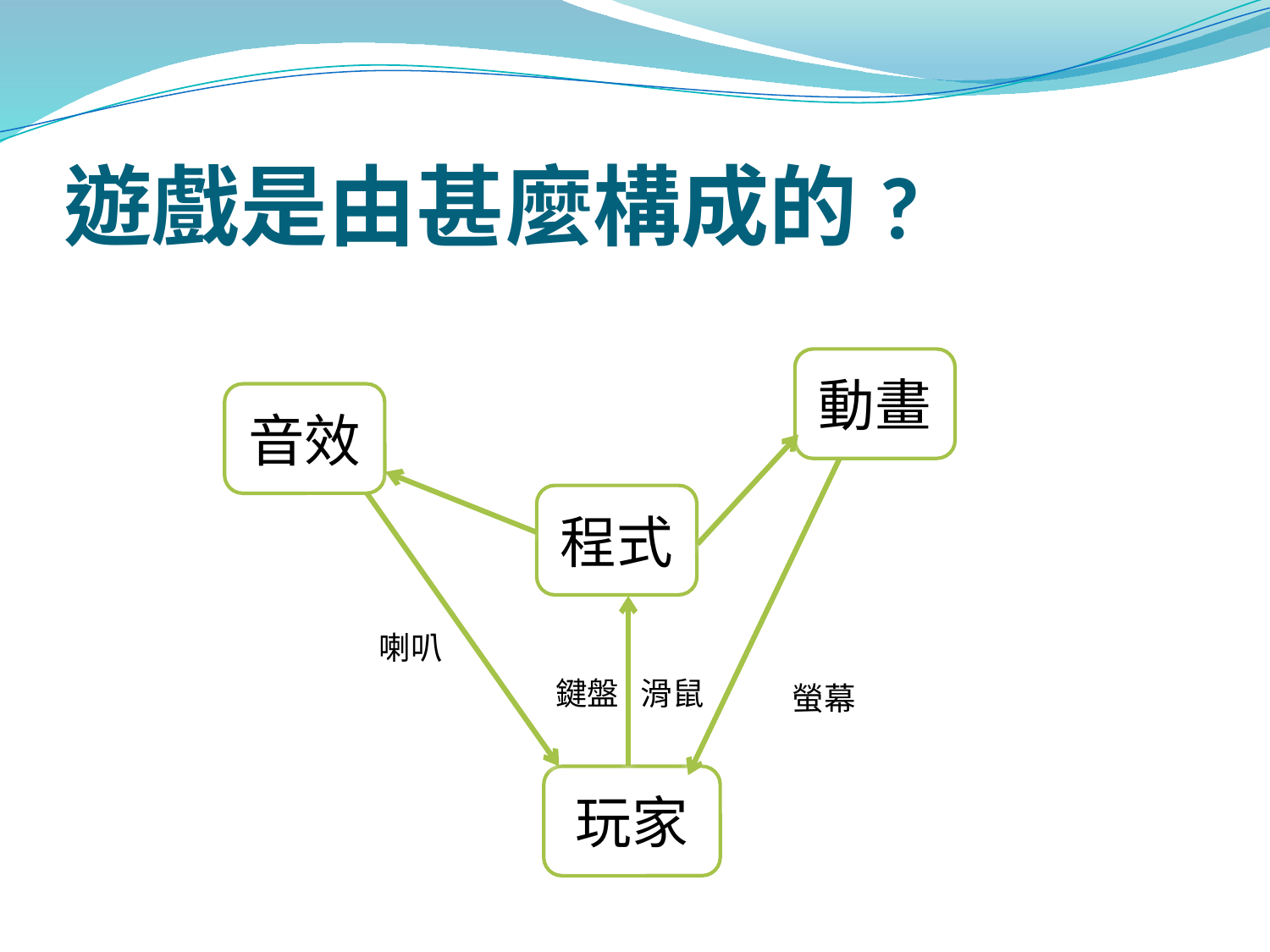

# 遊戲是由甚麼構成的?

動畫
音效
程式
喇叭
鍵盤   滑鼠
螢幕
玩家